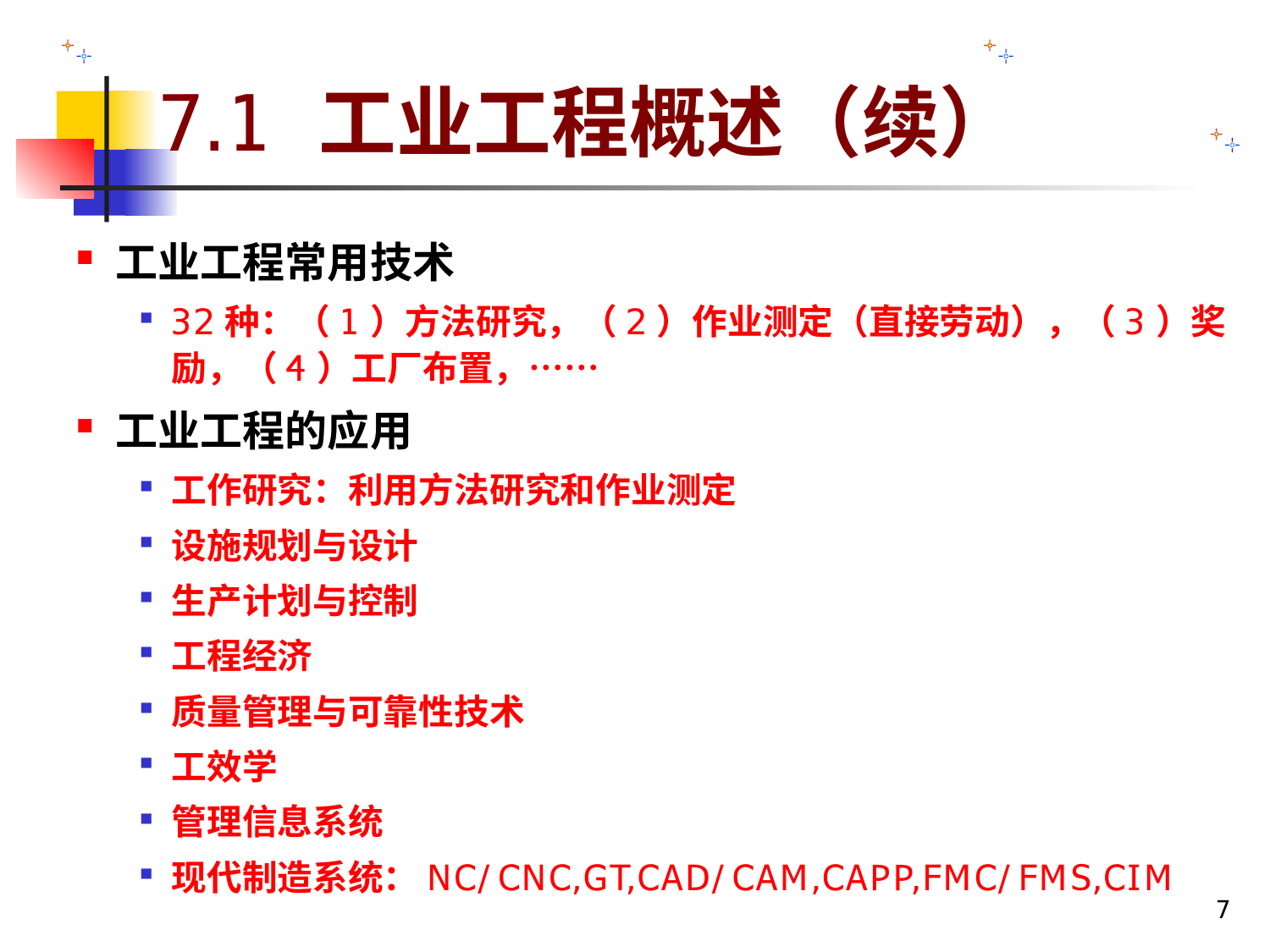

# 7.1 工业工程概述（续）
工业工程常用技术
32种：（1）方法研究，（2）作业测定（直接劳动），（3）奖励，（4）工厂布置，……
工业工程的应用
工作研究：利用方法研究和作业测定
设施规划与设计
生产计划与控制
工程经济
质量管理与可靠性技术
工效学
管理信息系统
现代制造系统：NC/CNC,GT,CAD/CAM,CAPP,FMC/FMS,CIM

7